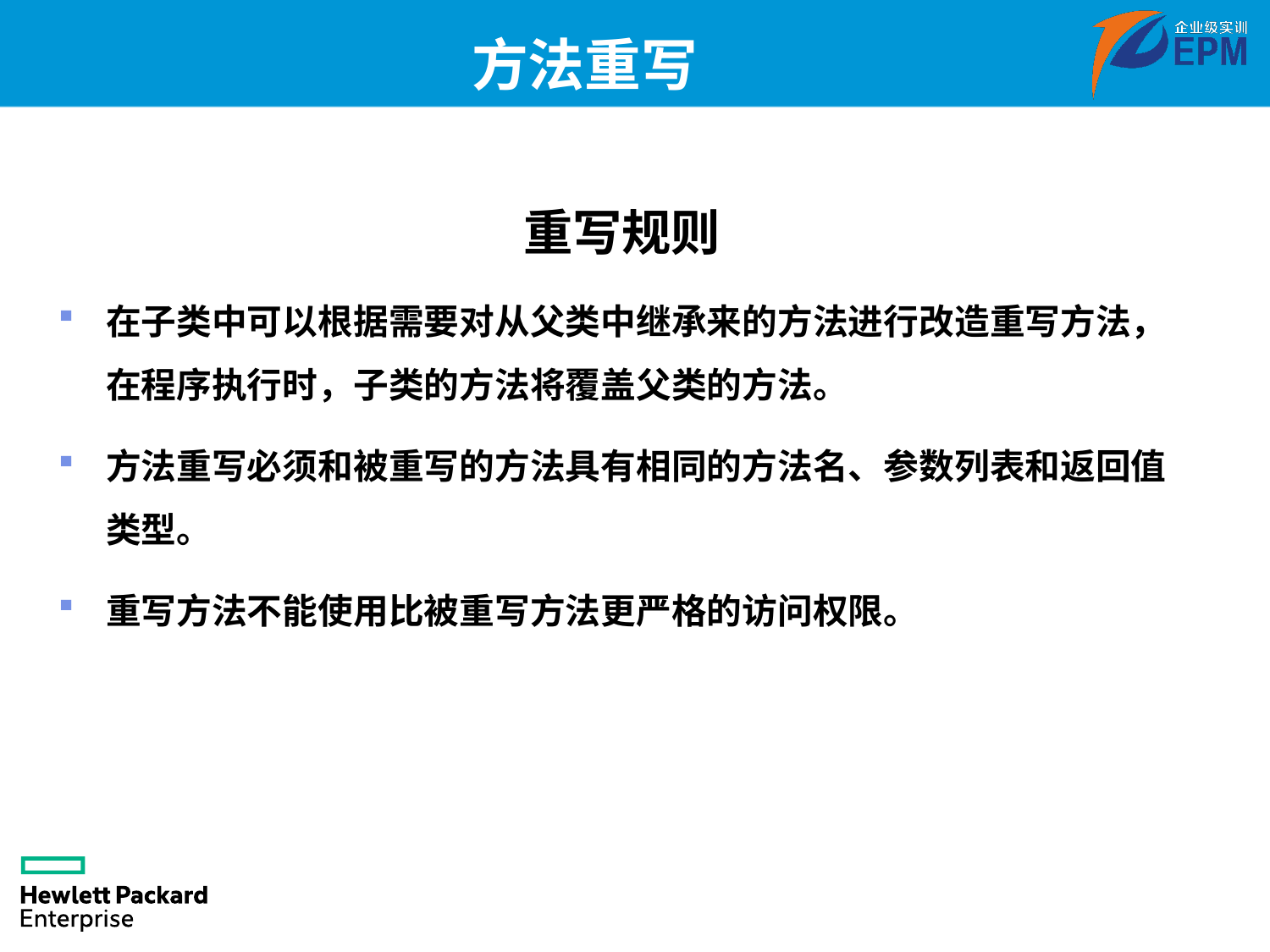

# 方法重写
重写规则
在子类中可以根据需要对从父类中继承来的方法进行改造重写方法，在程序执行时，子类的方法将覆盖父类的方法。
方法重写必须和被重写的方法具有相同的方法名、参数列表和返回值类型。
重写方法不能使用比被重写方法更严格的访问权限。